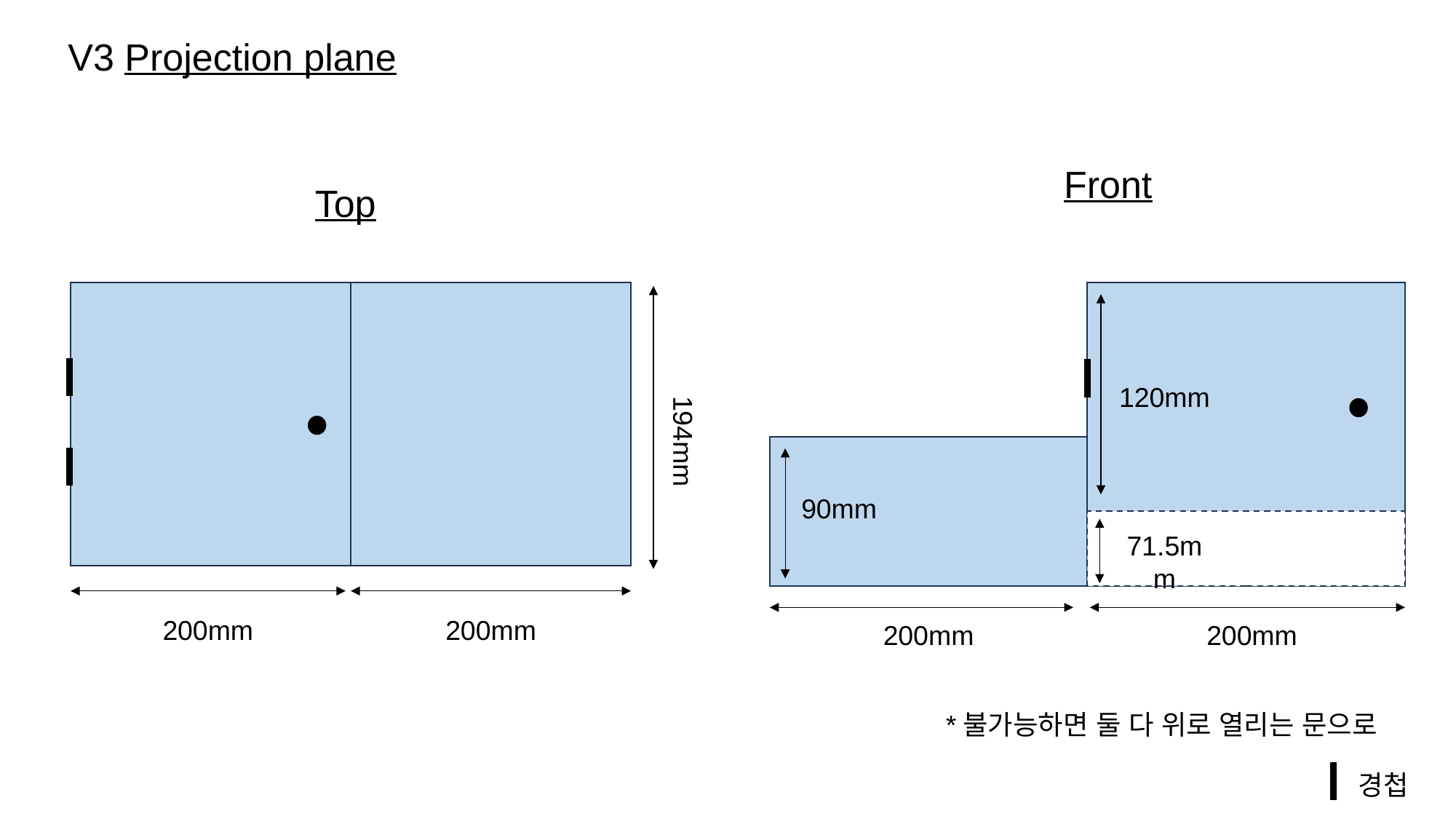

V3 Projection plane
Front
Top

120mm

194mm

90mm
71.5mm

200mm
200mm
200mm
200mm
*불가능하면 둘 다 위로 열리는 문으로

경첩